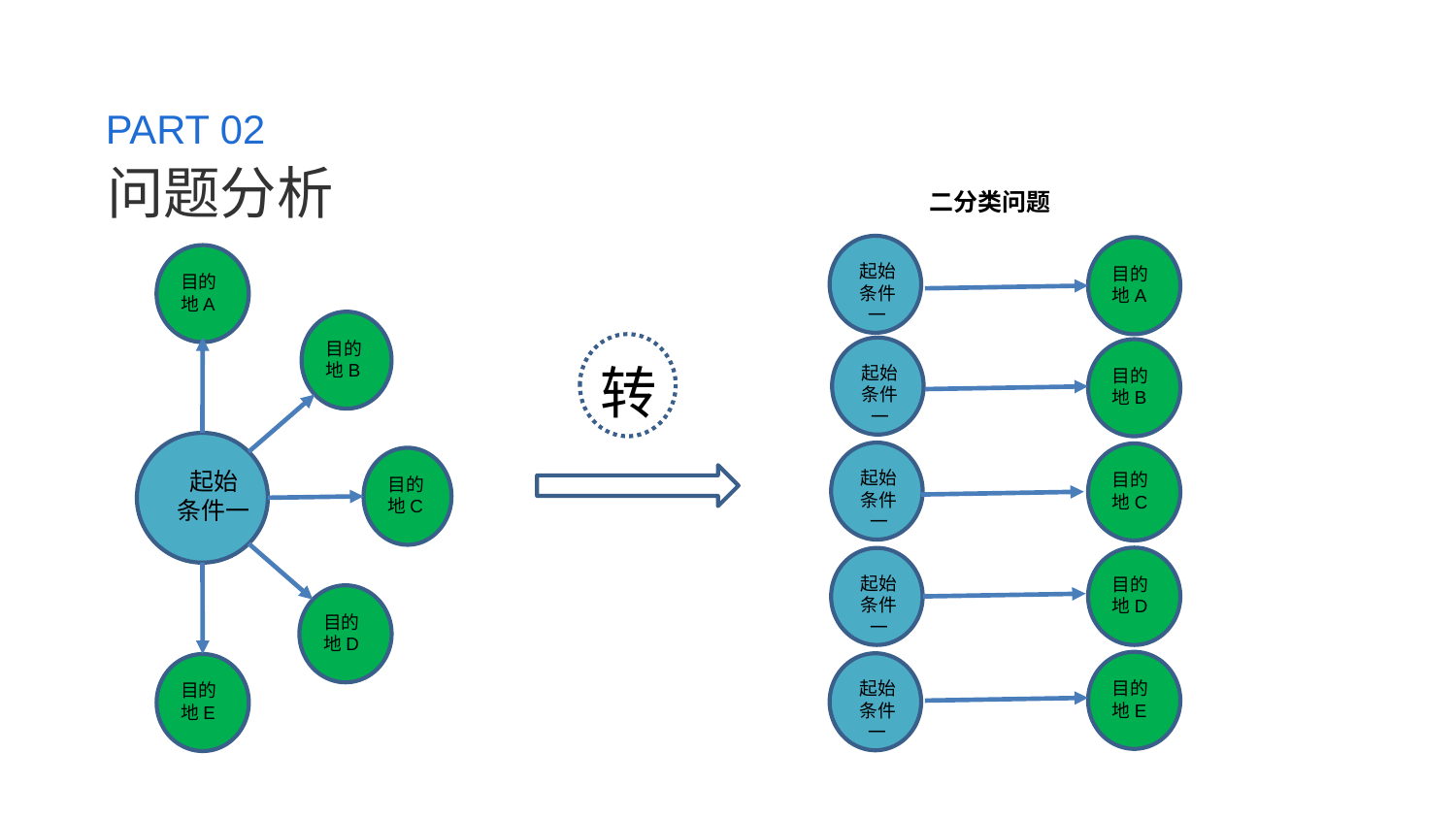

PART 02
问题分析
二分类问题

起始
条件一
目的地A
目的地A

目的地B

转
起始
条件一
目的地B

起始
条件一
起始
条件一
目的地C

目的地C

起始
条件一
目的地D

目的地D

目的地E
起始
条件一
目的地E